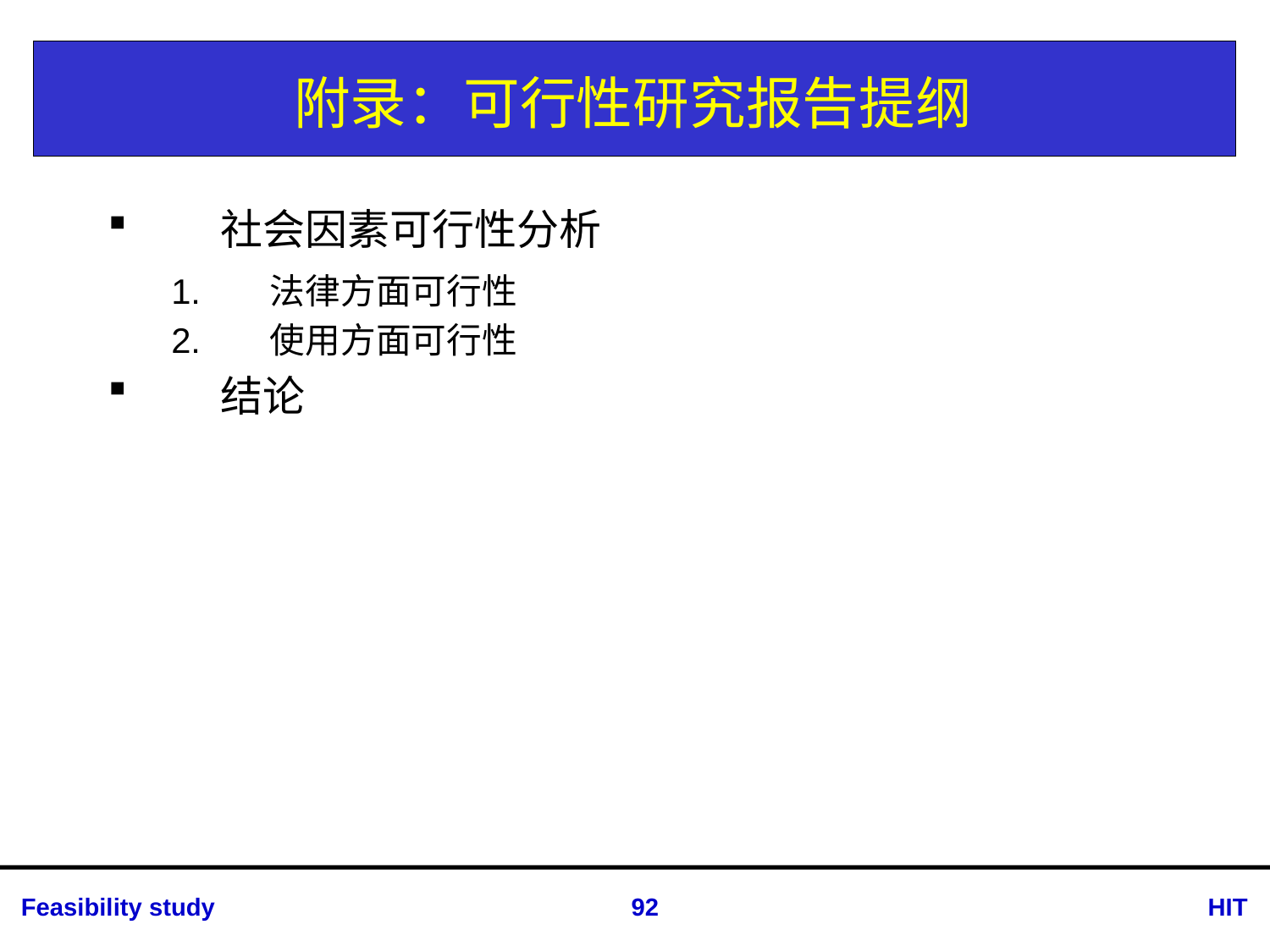

# 附录：可行性研究报告提纲
社会因素可行性分析
法律方面可行性
使用方面可行性
结论